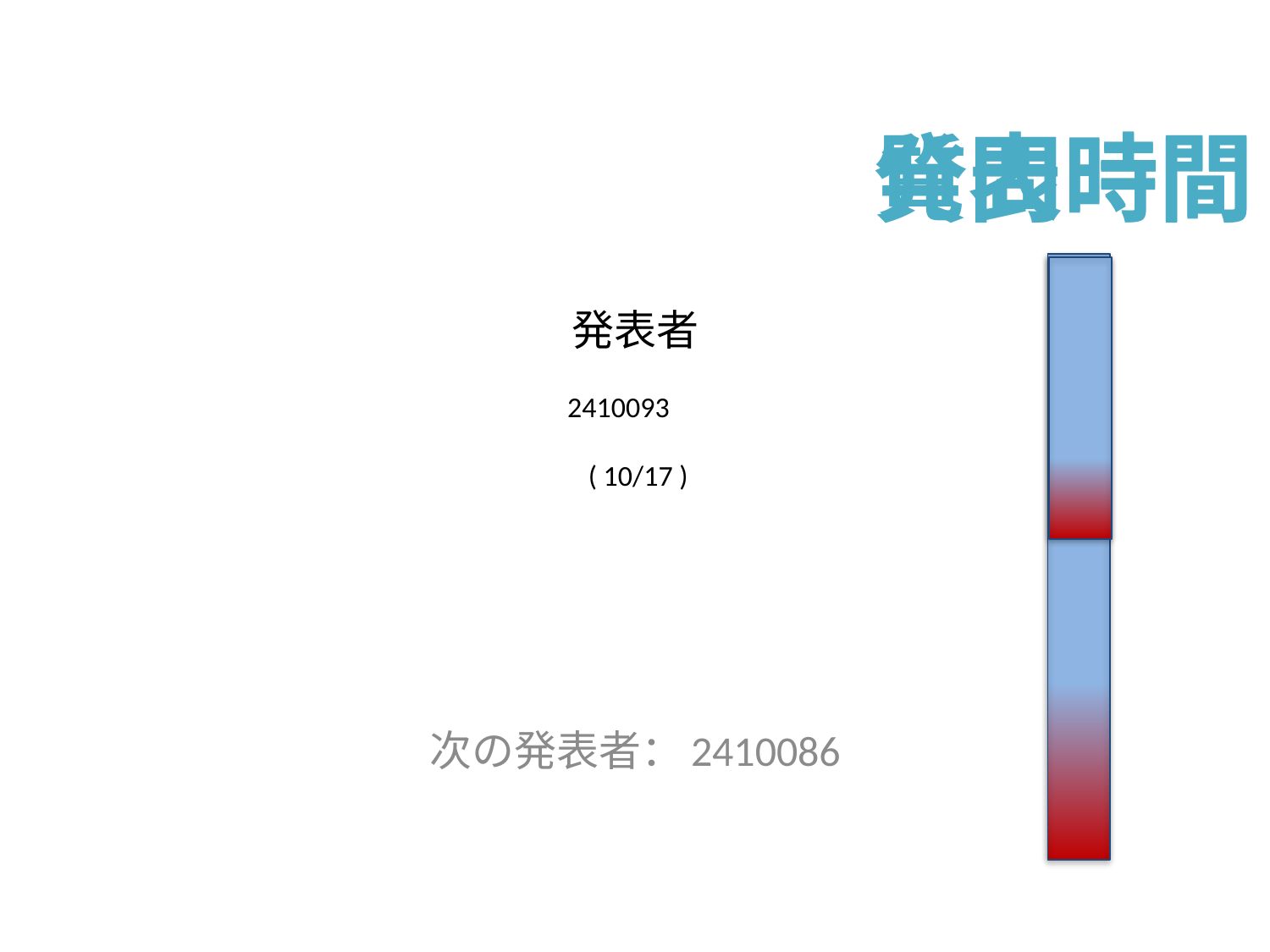

発表時間
質問時間

# 発表者

2410093

 ( 10/17 )

次の発表者：2410086